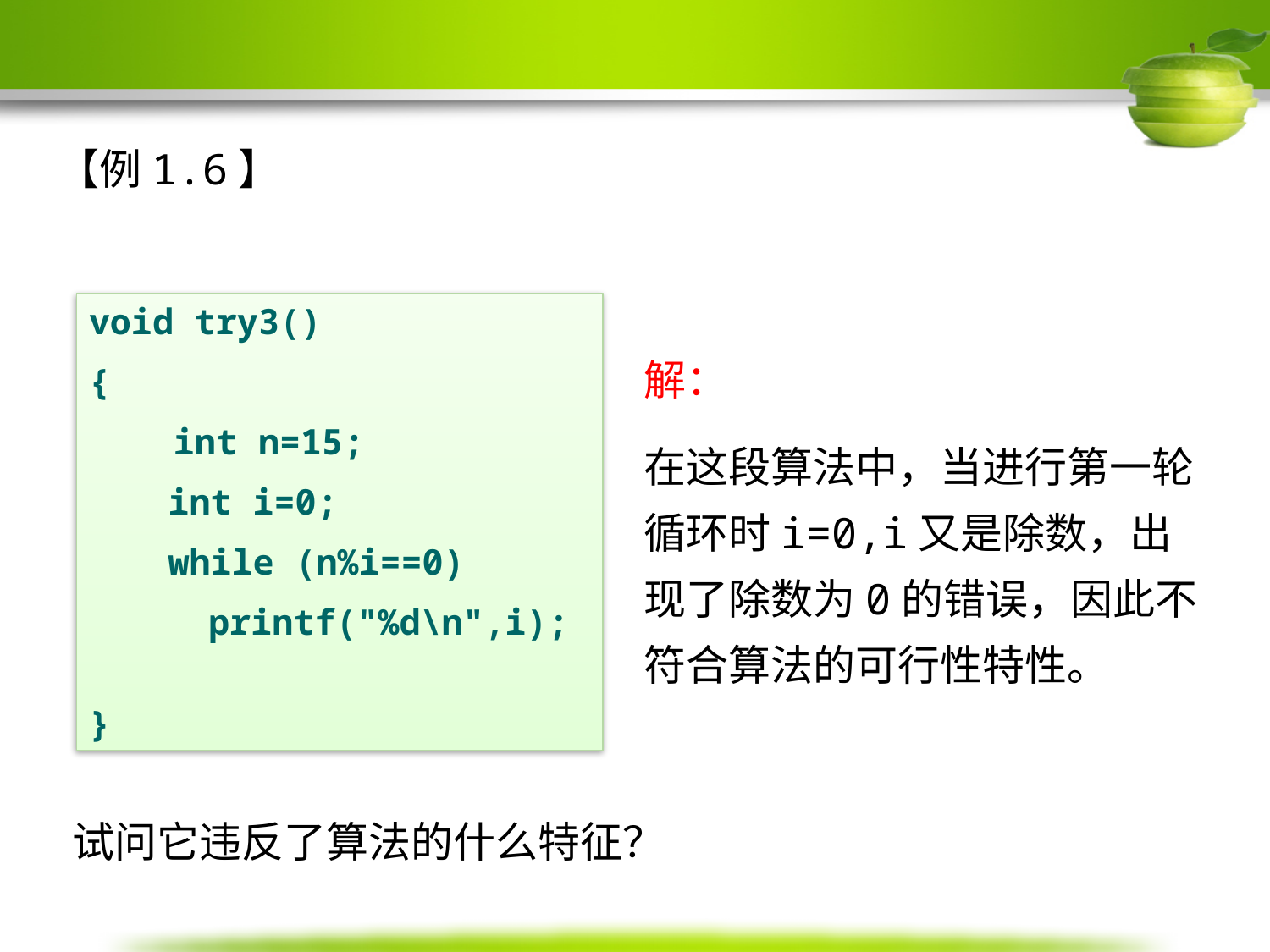

【例1.6】
void try3()
{
    int n=15;
　　int i=0;
　　while (n%i==0)
 　　   printf("%d\n",i);
}
解：
在这段算法中，当进行第一轮循环时i=0,i又是除数，出现了除数为0的错误，因此不符合算法的可行性特性。
　　试问它违反了算法的什么特征？